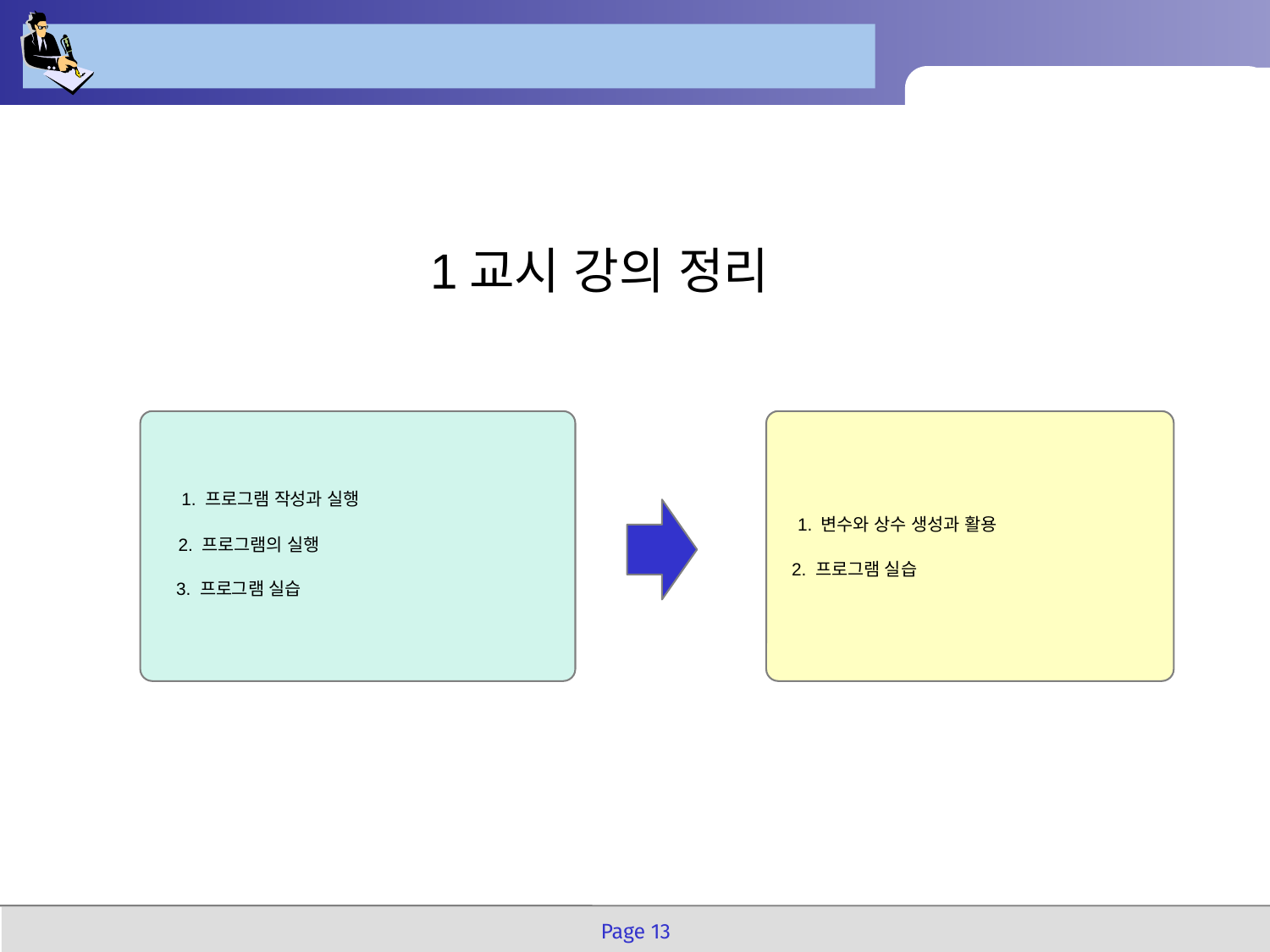

1교시 강의 정리

1. 프로그램 작성과 실행

1. 변수와 상수 생성과 활용
2. 프로그램의 실행
2. 프로그램 실습
3. 프로그램 실습
Page 13